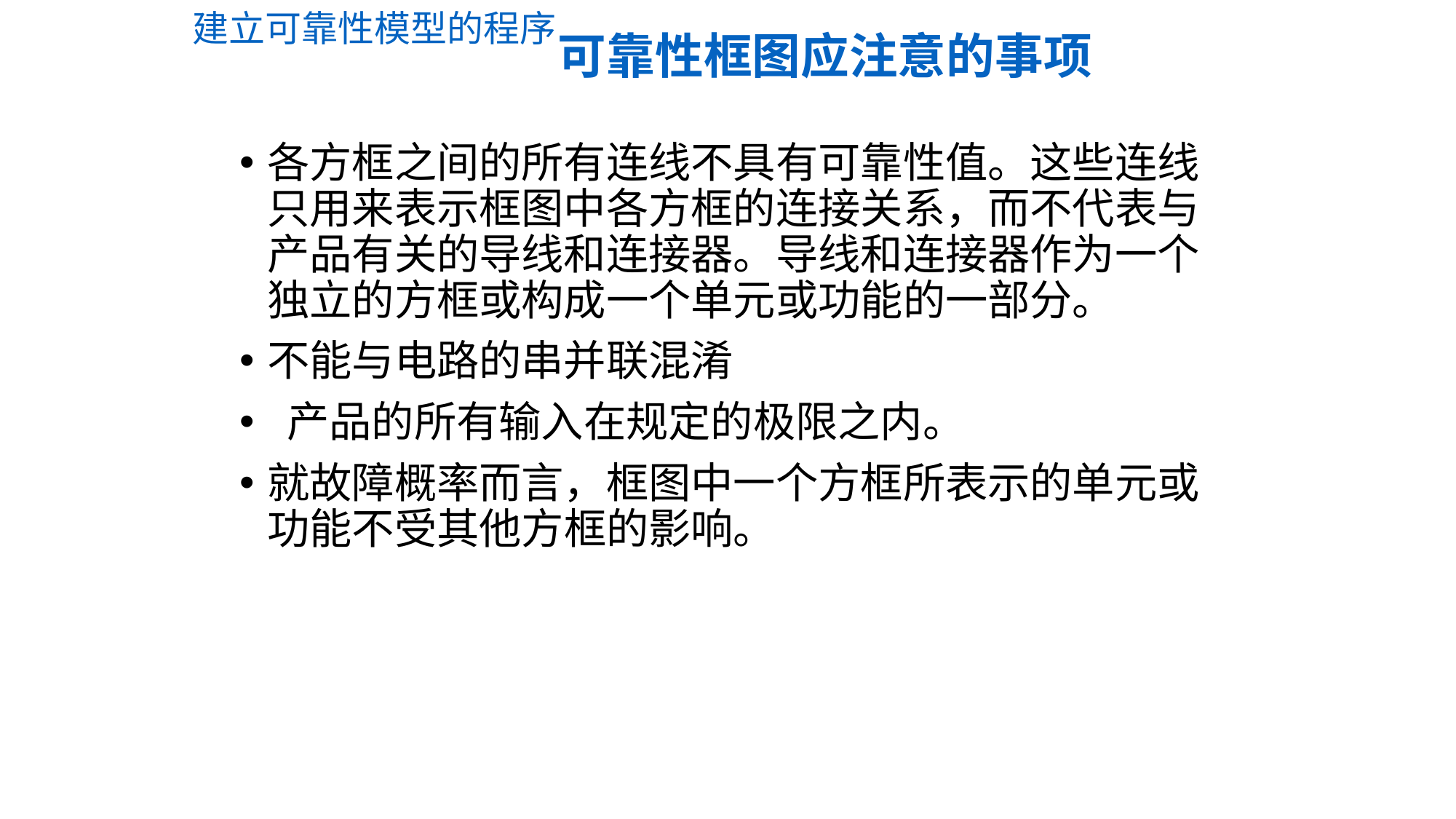

建立可靠性模型的程序
# 可靠性框图应注意的事项
各方框之间的所有连线不具有可靠性值。这些连线只用来表示框图中各方框的连接关系，而不代表与产品有关的导线和连接器。导线和连接器作为一个独立的方框或构成一个单元或功能的一部分。
不能与电路的串并联混淆
 产品的所有输入在规定的极限之内。
就故障概率而言，框图中一个方框所表示的单元或功能不受其他方框的影响。